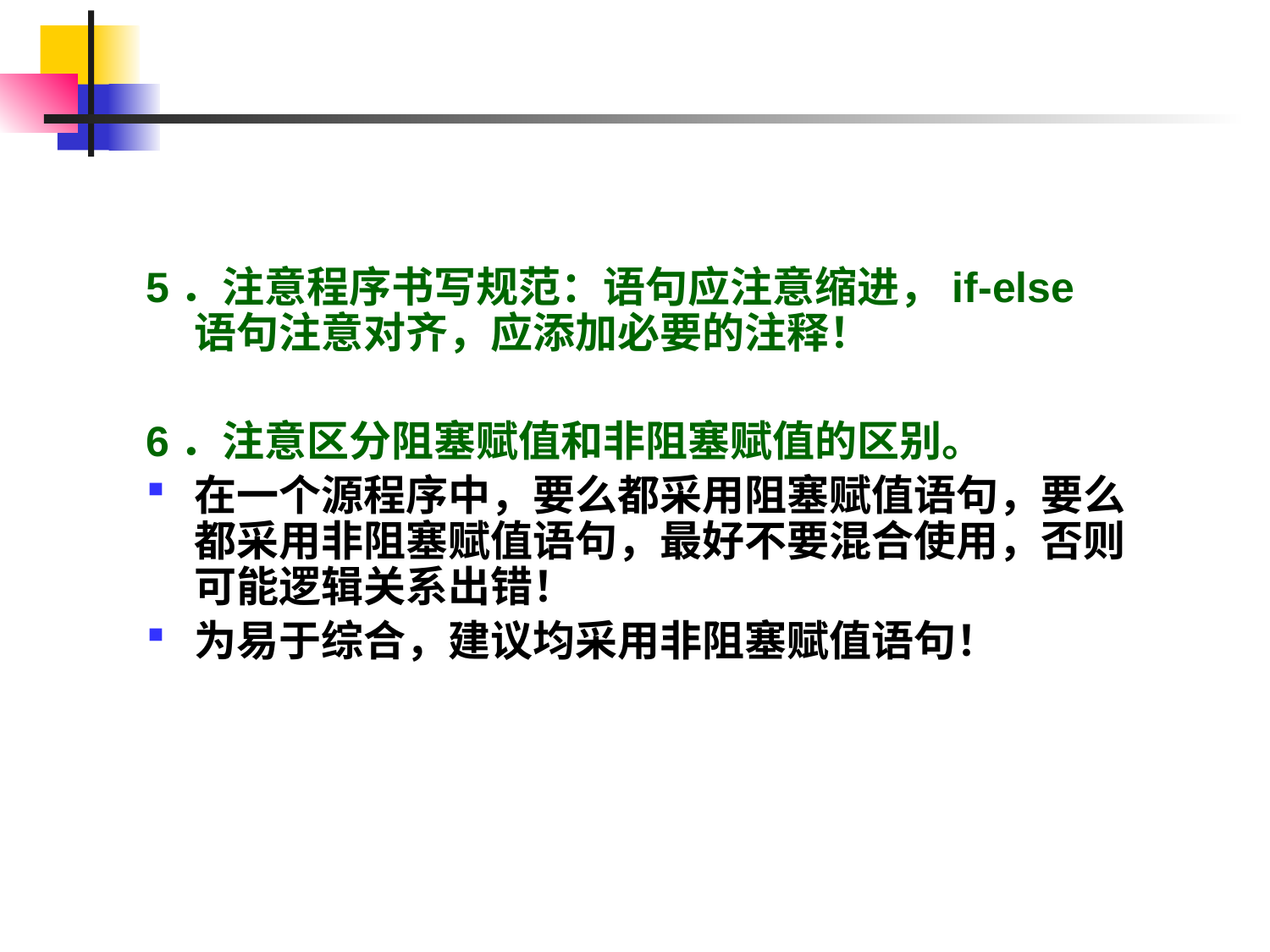

5．注意程序书写规范：语句应注意缩进，if-else语句注意对齐，应添加必要的注释！

6．注意区分阻塞赋值和非阻塞赋值的区别。
在一个源程序中，要么都采用阻塞赋值语句，要么都采用非阻塞赋值语句，最好不要混合使用，否则可能逻辑关系出错！
为易于综合，建议均采用非阻塞赋值语句！

# 213